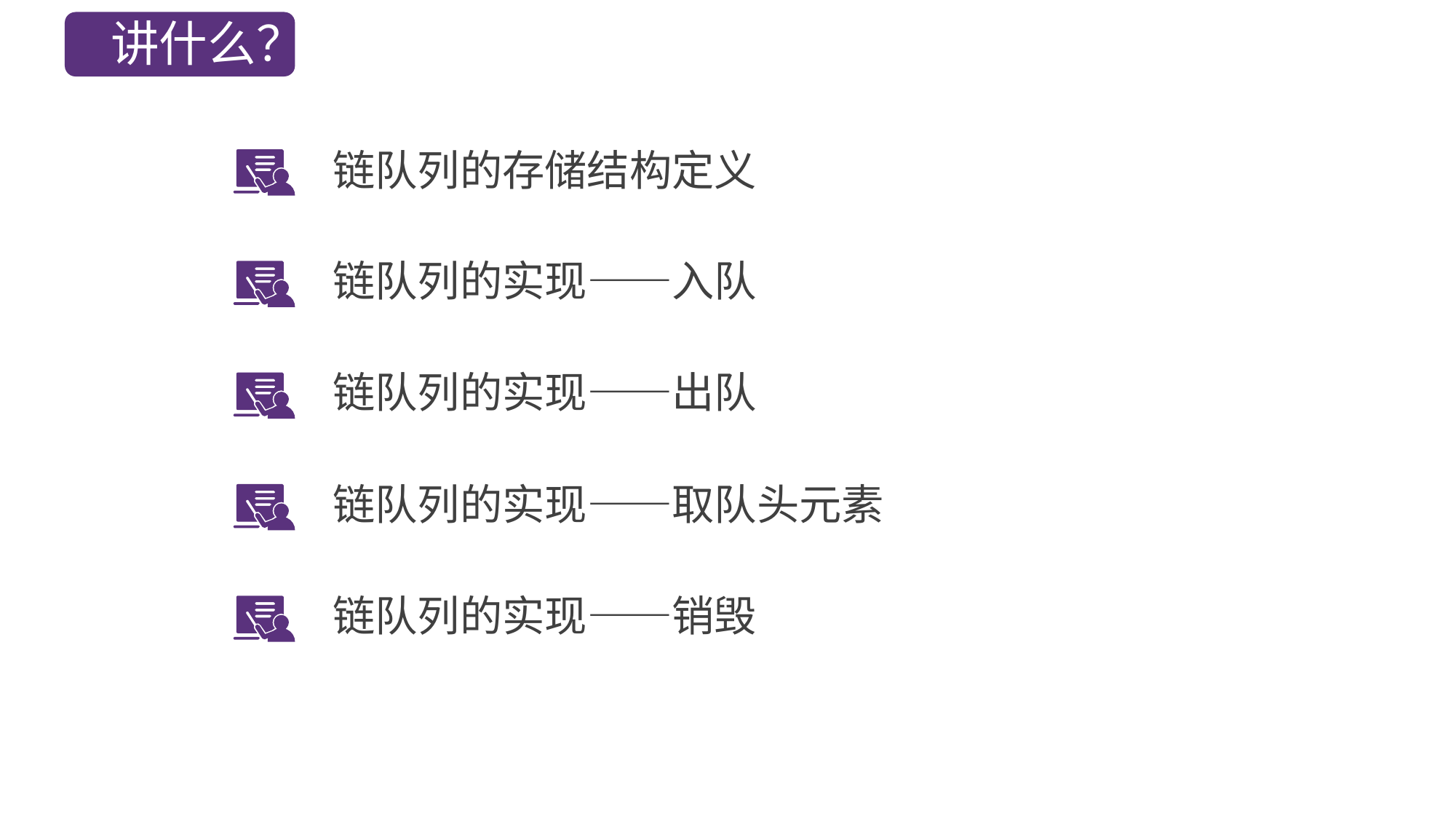

讲什么？

链队列的存储结构定义

链队列的实现——入队

链队列的实现——出队

链队列的实现——取队头元素

链队列的实现——销毁